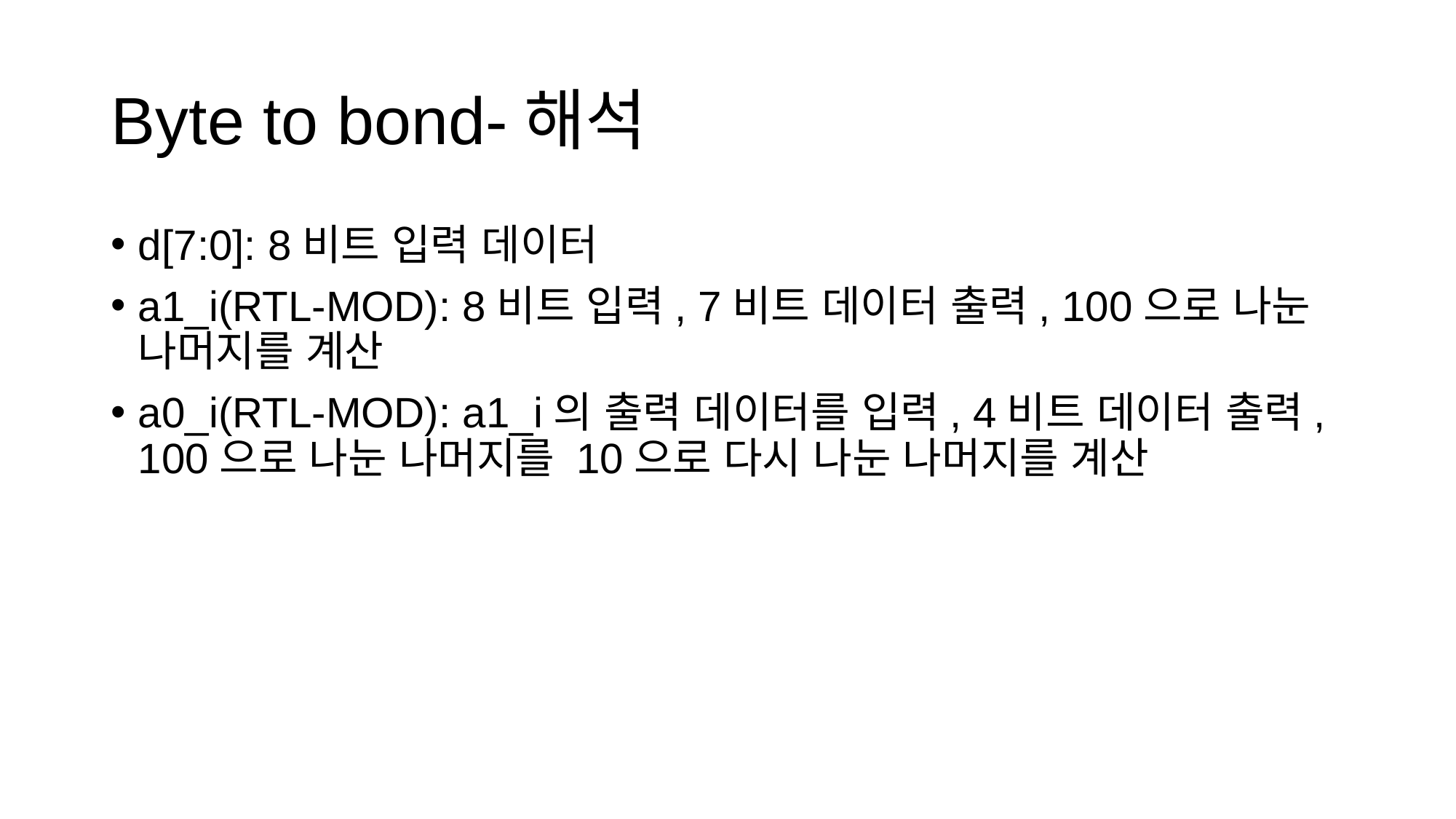

# Byte to bond-해석
d[7:0]: 8비트 입력 데이터
a1_i(RTL-MOD): 8비트 입력, 7비트 데이터 출력, 100으로 나눈 나머지를 계산
a0_i(RTL-MOD): a1_i의 출력 데이터를 입력, 4비트 데이터 출력, 100으로 나눈 나머지를 10으로 다시 나눈 나머지를 계산